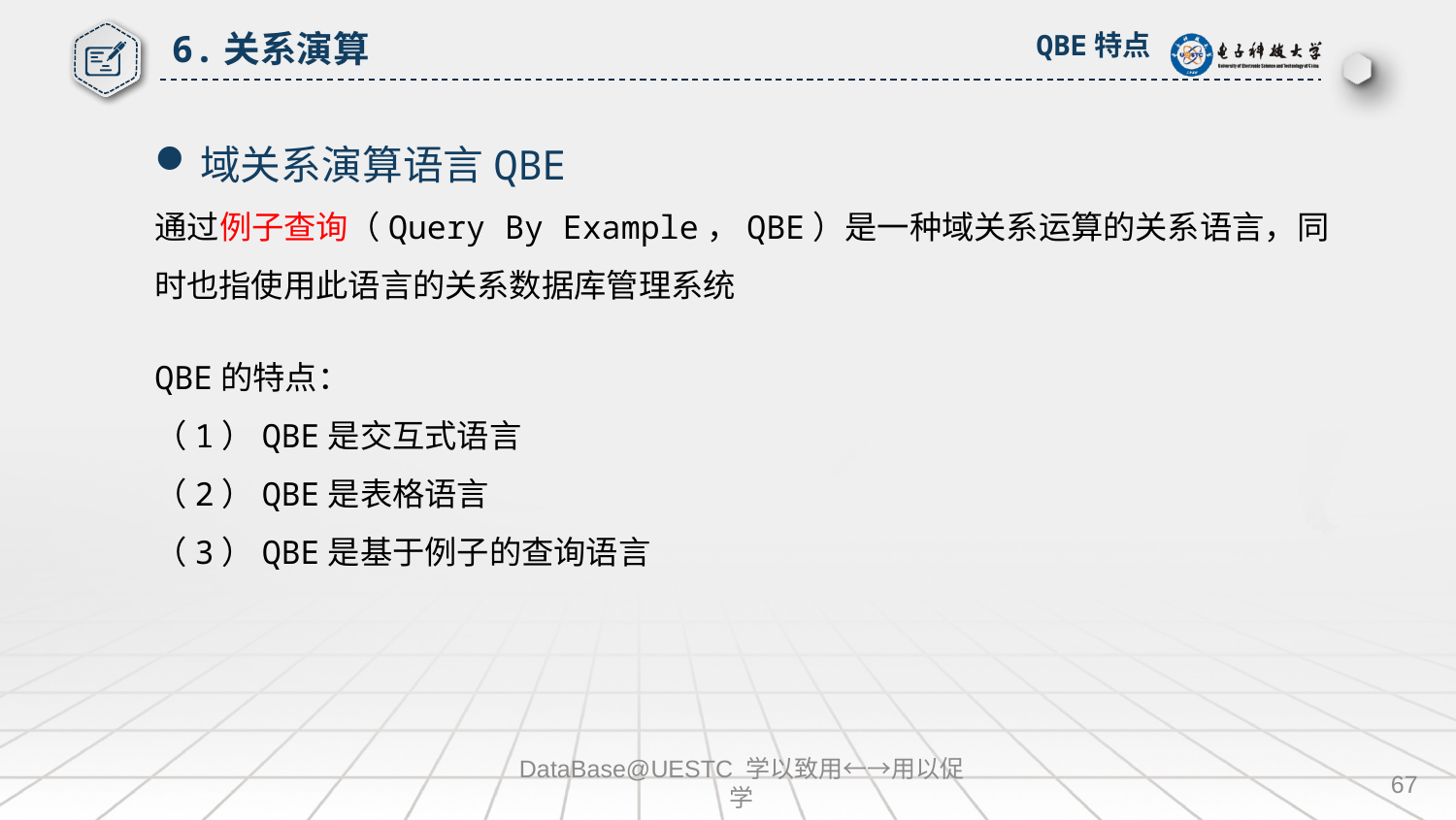

6.关系演算
QBE特点
域关系演算语言QBE
通过例子查询（Query By Example，QBE）是一种域关系运算的关系语言，同时也指使用此语言的关系数据库管理系统
QBE的特点：
（1）QBE是交互式语言
（2）QBE是表格语言
（3）QBE是基于例子的查询语言

DataBase@UESTC 学以致用←→用以促学
67